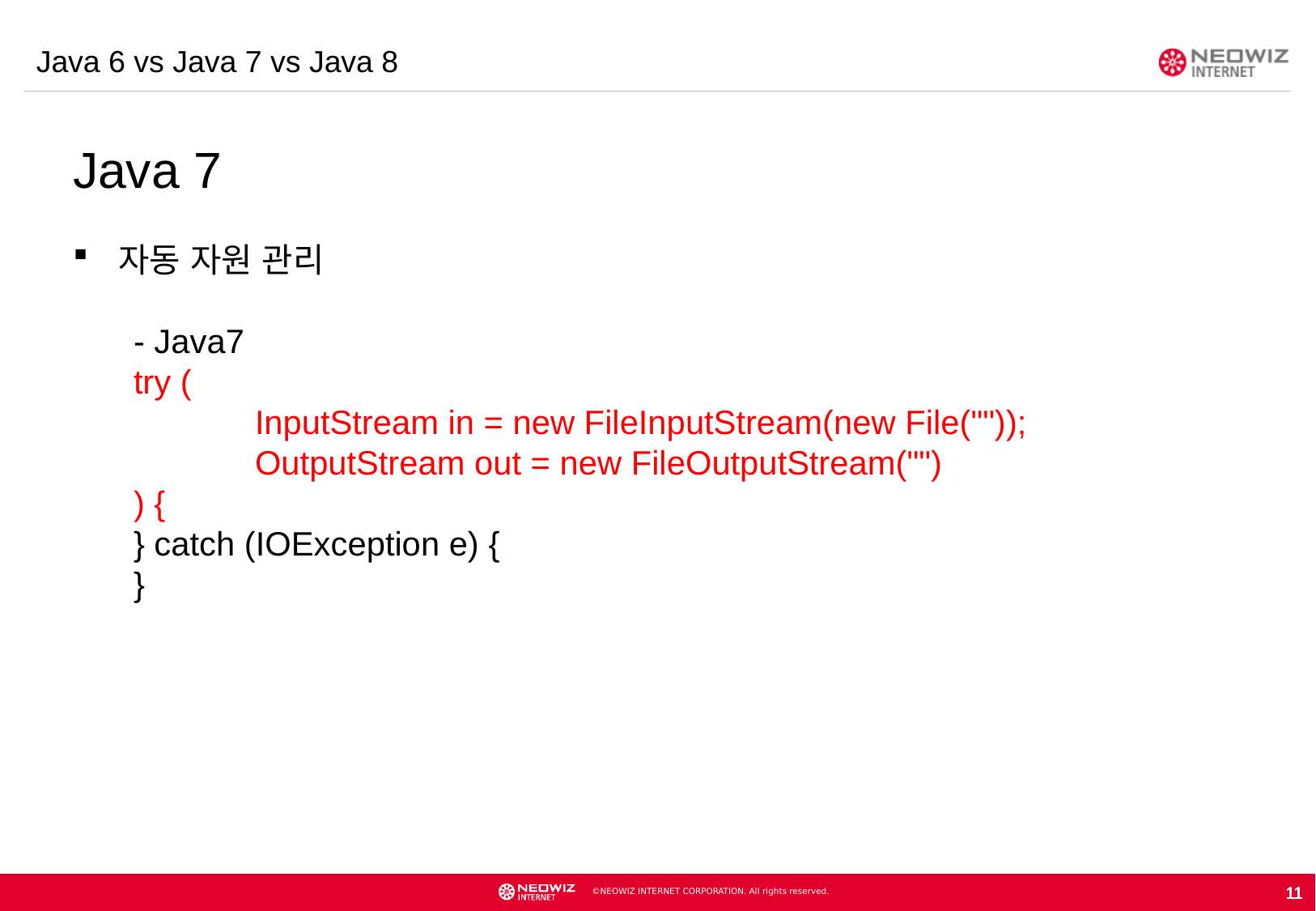

Java 6 vs Java 7 vs Java 8

Java 7

자동 자원 관리

- Java7
try (
	InputStream in = new FileInputStream(new File(""));
	OutputStream out = new FileOutputStream("")
) {
} catch (IOException e) {
}
11
11
11
11
11
11